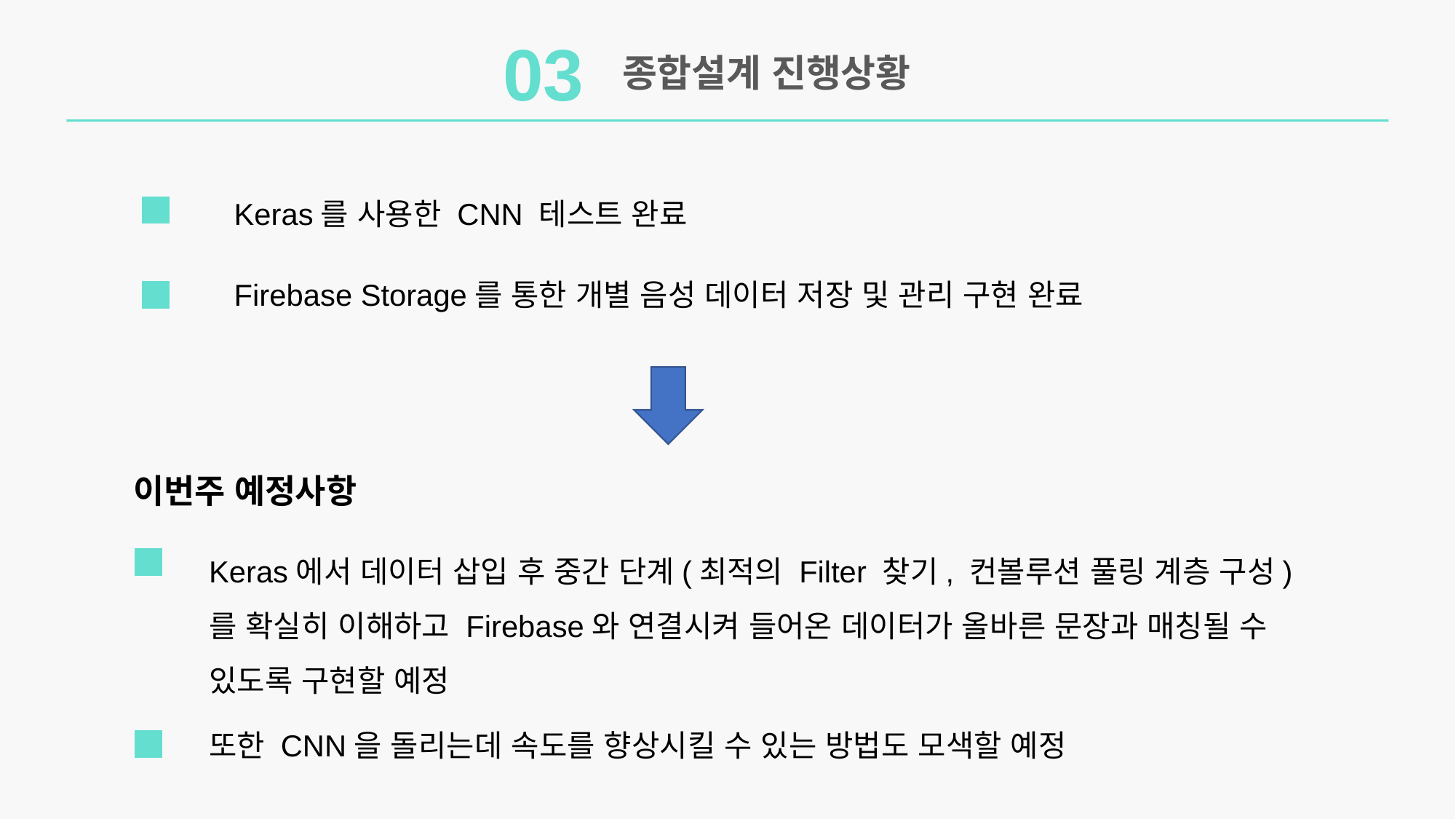

03
종합설계 진행상황

Keras를 사용한 CNN 테스트 완료

Firebase Storage를 통한 개별 음성 데이터 저장 및 관리 구현 완료

이번주 예정사항
Keras에서 데이터 삽입 후 중간 단계(최적의 Filter 찾기, 컨볼루션 풀링 계층 구성)
를 확실히 이해하고 Firebase와 연결시켜 들어온 데이터가 올바른 문장과 매칭될 수 있도록 구현할 예정

또한 CNN을 돌리는데 속도를 향상시킬 수 있는 방법도 모색할 예정